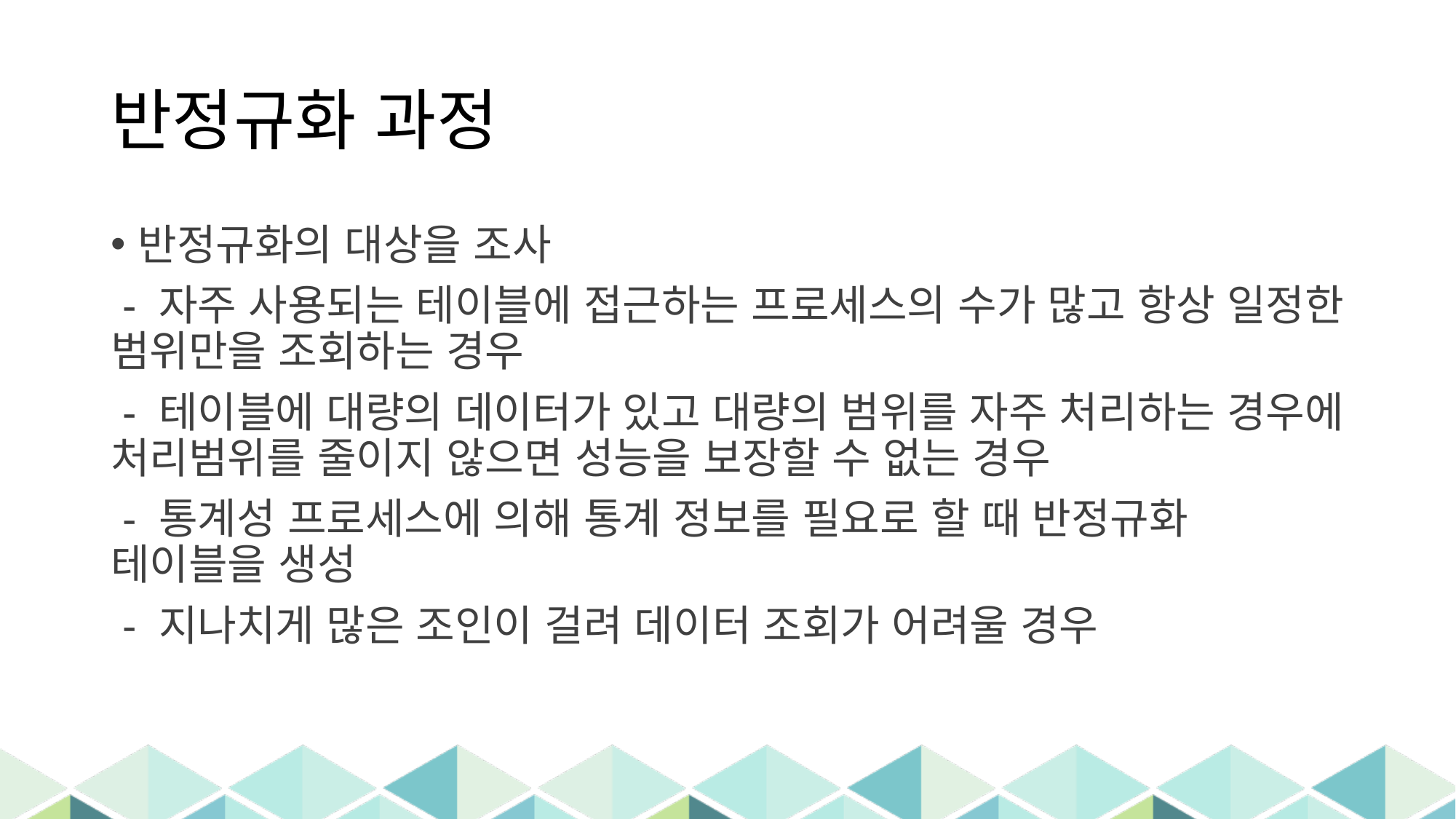

# 반정규화 과정
반정규화의 대상을 조사
 - 자주 사용되는 테이블에 접근하는 프로세스의 수가 많고 항상 일정한 범위만을 조회하는 경우
 - 테이블에 대량의 데이터가 있고 대량의 범위를 자주 처리하는 경우에 처리범위를 줄이지 않으면 성능을 보장할 수 없는 경우
 - 통계성 프로세스에 의해 통계 정보를 필요로 할 때 반정규화 테이블을 생성
 - 지나치게 많은 조인이 걸려 데이터 조회가 어려울 경우